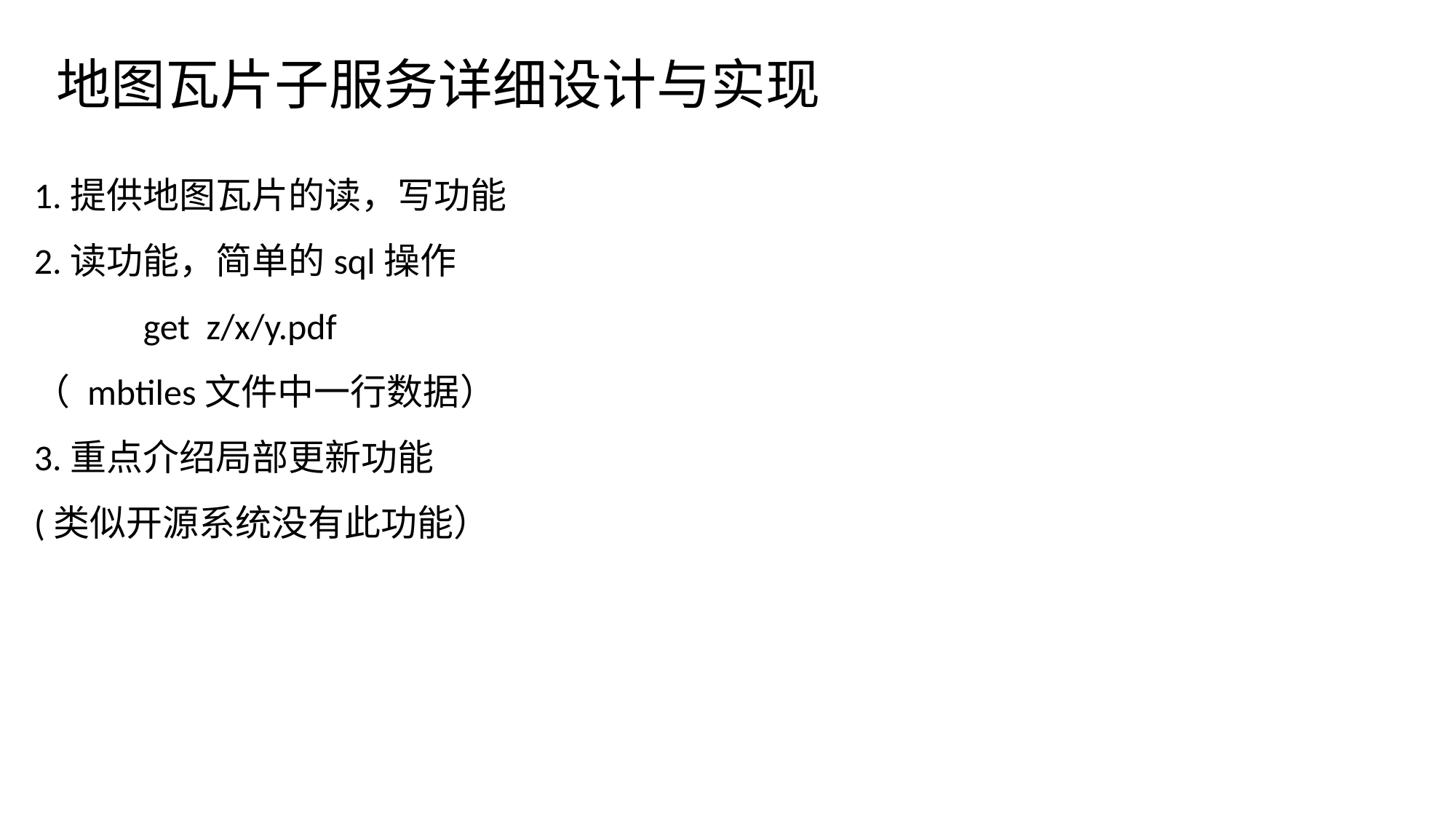

地图瓦片子服务详细设计与实现
1.提供地图瓦片的读，写功能
2.读功能，简单的sql操作
	get  z/x/y.pdf
（ mbtiles文件中一行数据）
3.重点介绍局部更新功能
(类似开源系统没有此功能）